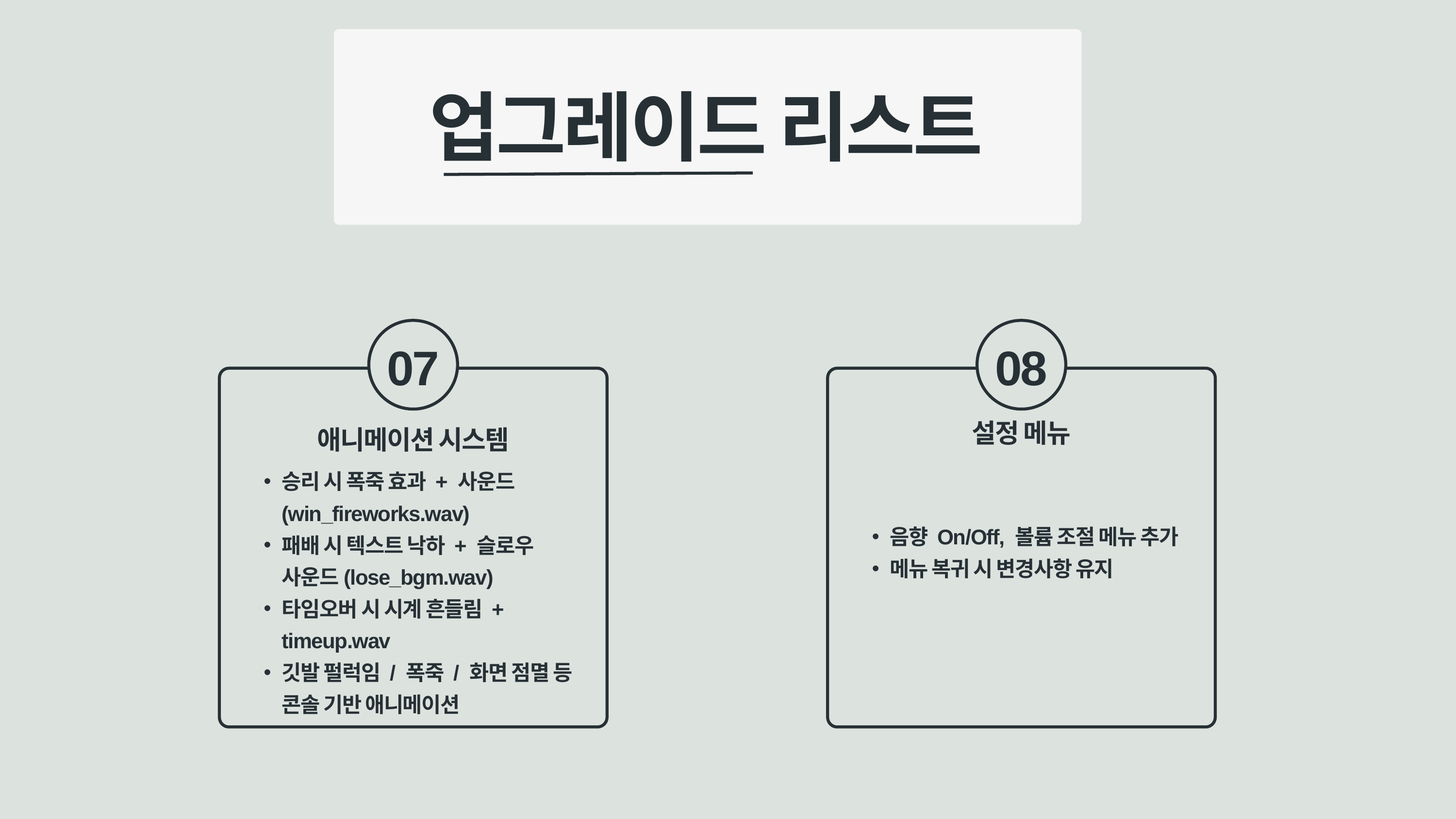

업그레이드 리스트

07
08

설정 메뉴
애니메이션 시스템
승리 시 폭죽 효과 + 사운드(win_fireworks.wav)
패배 시 텍스트 낙하 + 슬로우 사운드(lose_bgm.wav)
타임오버 시 시계 흔들림 + timeup.wav
깃발 펄럭임 / 폭죽 / 화면 점멸 등 콘솔 기반 애니메이션

음향 On/Off, 볼륨 조절 메뉴 추가
메뉴 복귀 시 변경사항 유지